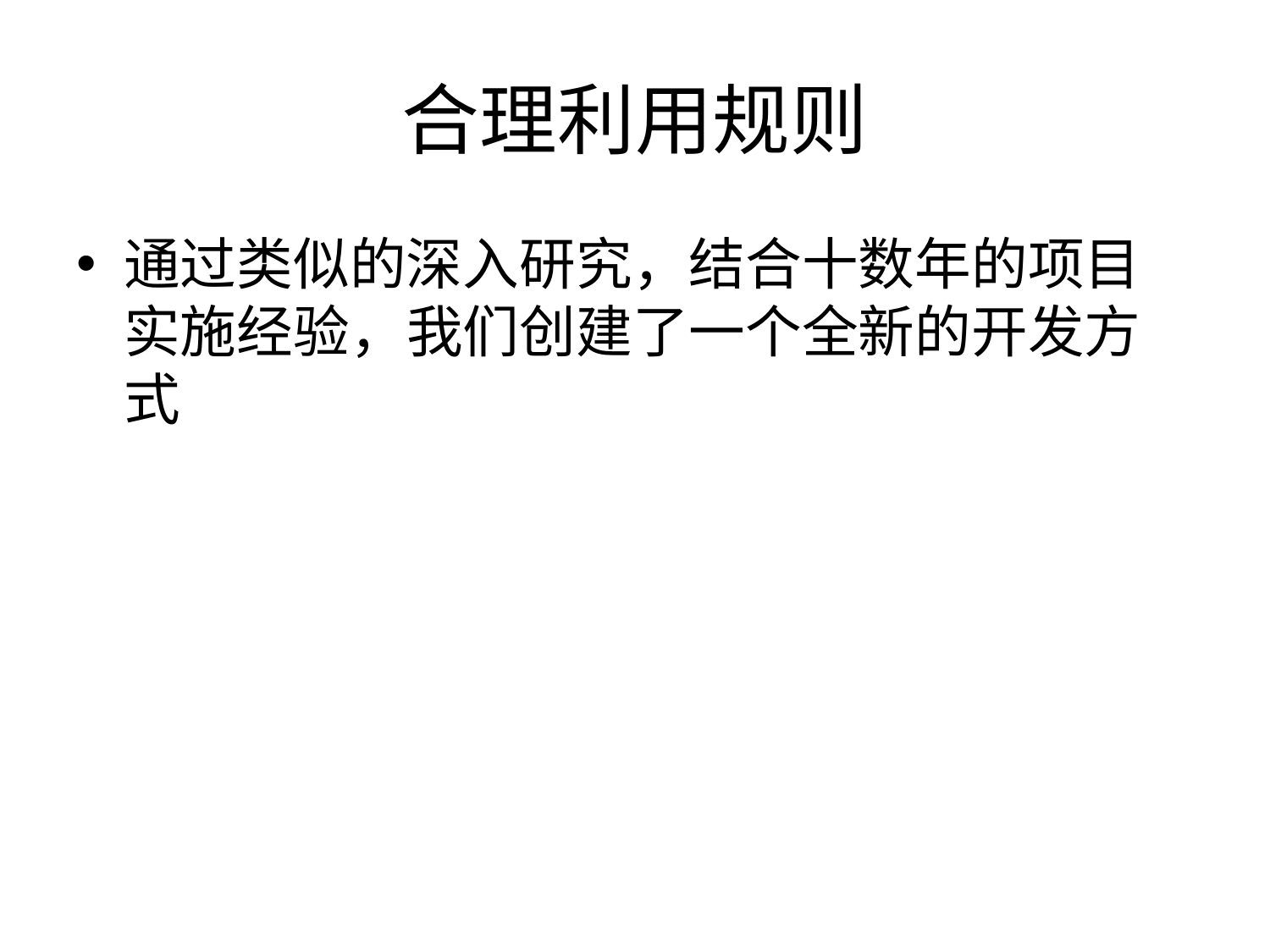

# 合理利用规则
通过类似的深入研究，结合十数年的项目实施经验，我们创建了一个全新的开发方式